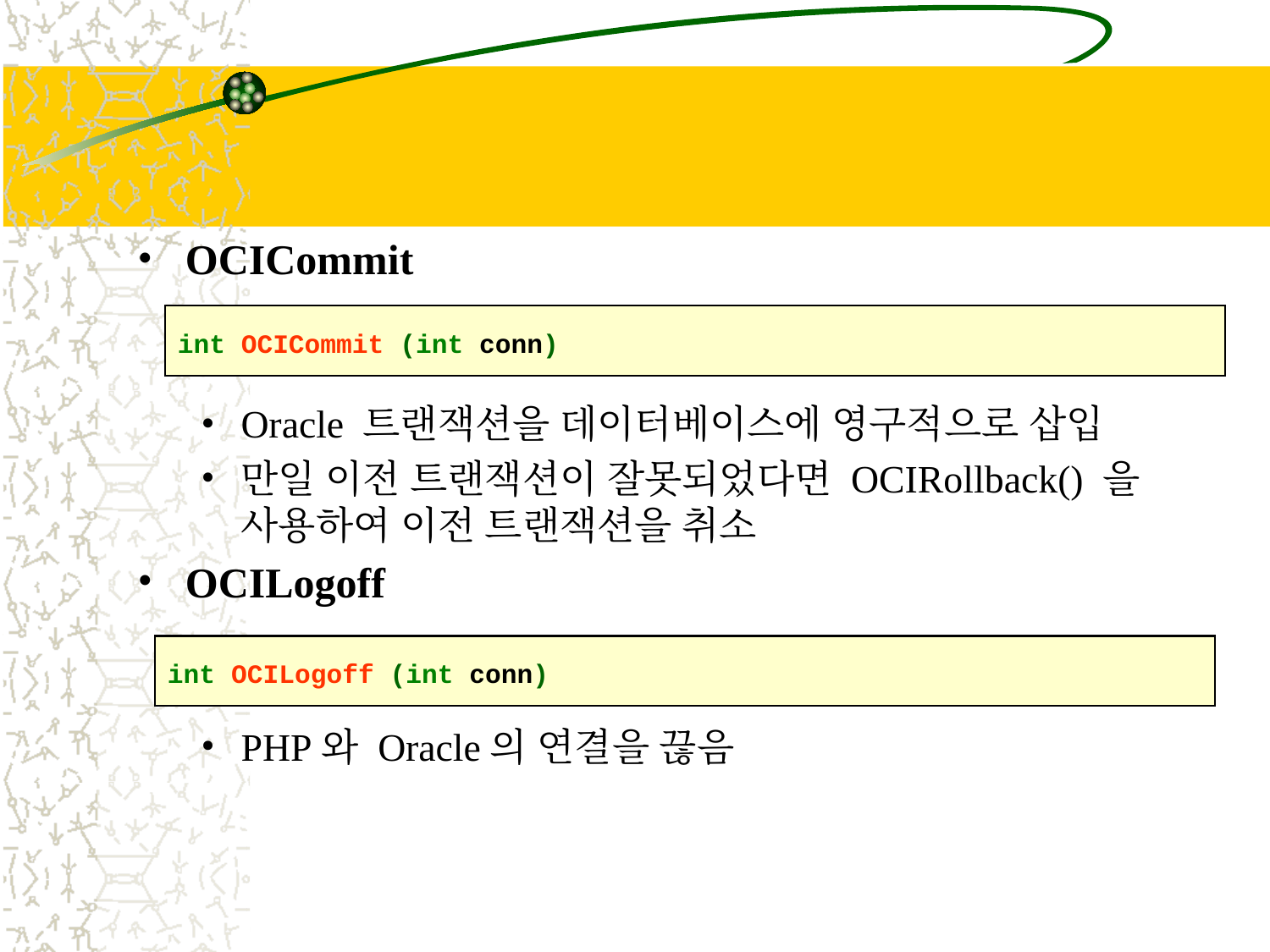

#
OCICommit

Oracle 트랜잭션을 데이터베이스에 영구적으로 삽입
만일 이전 트랜잭션이 잘못되었다면 OCIRollback() 을 사용하여 이전 트랜잭션을 취소
OCILogoff

PHP와 Oracle의 연결을 끊음
int OCICommit (int conn)
int OCILogoff (int conn)